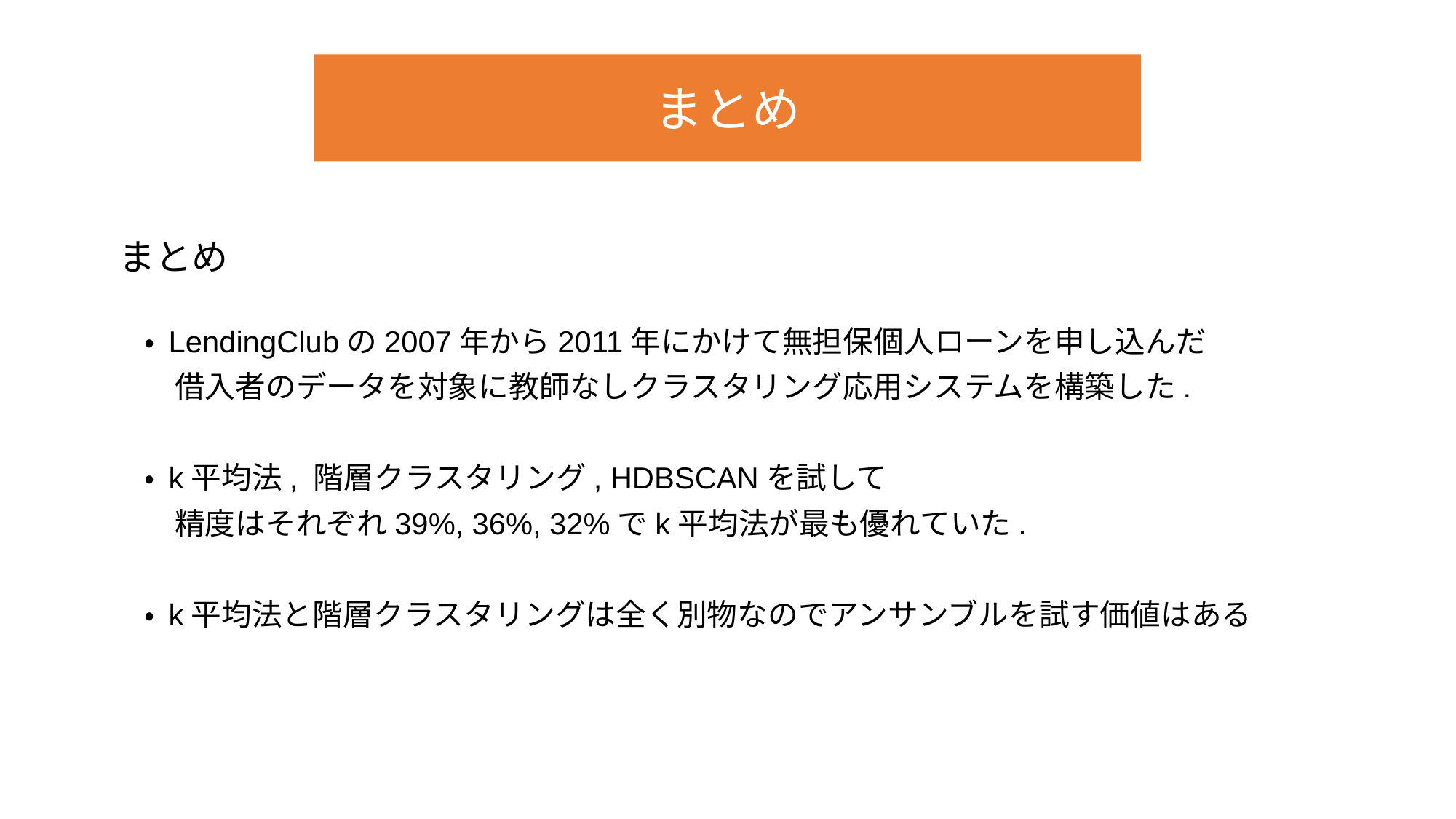

まとめ
まとめ
・ LendingClubの2007年から2011年にかけて無担保個人ローンを申し込んだ
　借入者のデータを対象に教師なしクラスタリング応用システムを構築した.

・ k平均法, 階層クラスタリング, HDBSCANを試して
　精度はそれぞれ39%, 36%, 32%でk平均法が最も優れていた.

・ k平均法と階層クラスタリングは全く別物なのでアンサンブルを試す価値はある